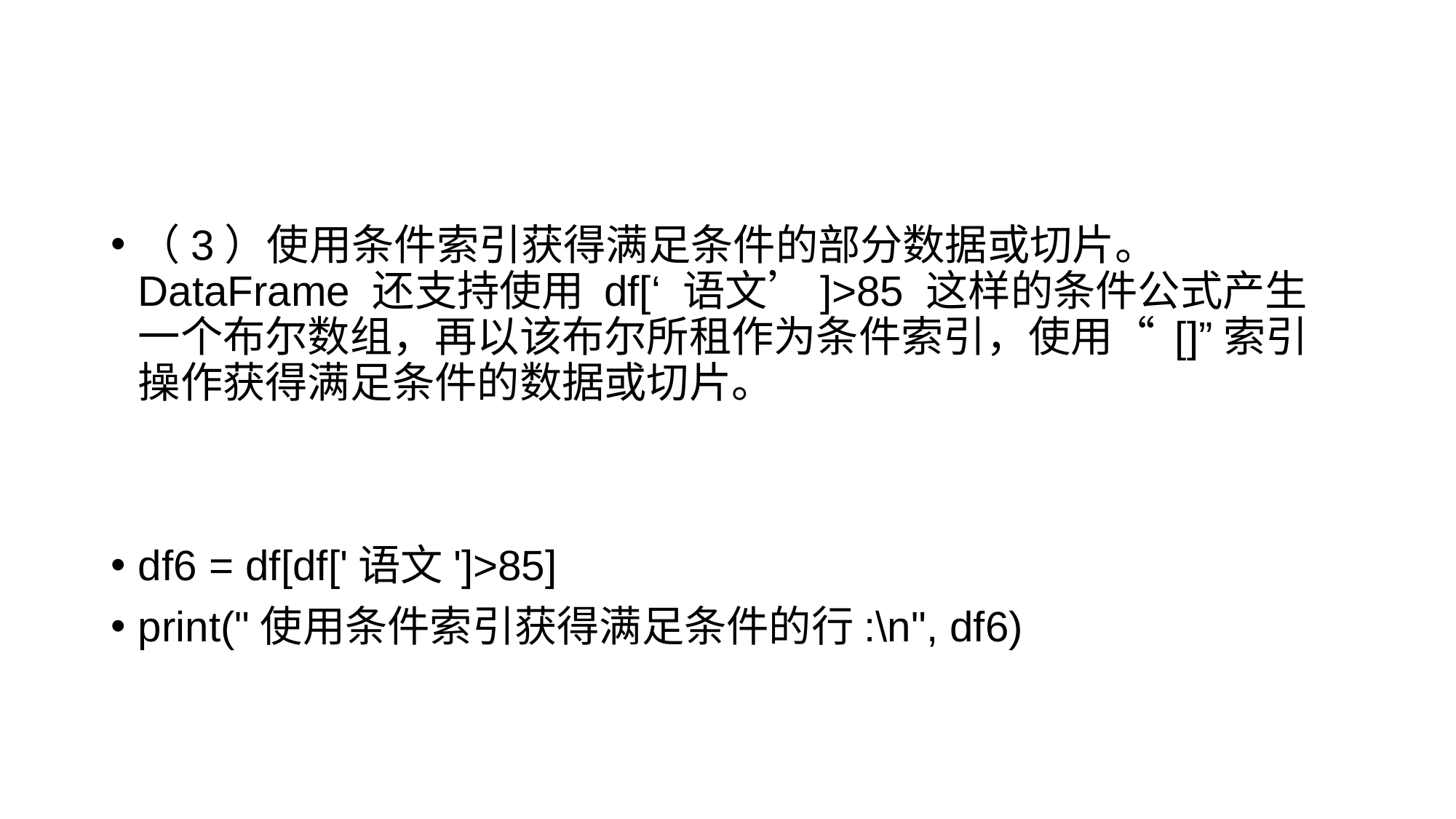

#
（3）使用条件索引获得满足条件的部分数据或切片。 DataFrame 还支持使用 df[‘ 语文’]>85 这样的条件公式产生一个布尔数组，再以该布尔所租作为条件索引，使用“ []”索引操作获得满足条件的数据或切片。

df6 = df[df['语文']>85]
print("使用条件索引获得满足条件的行:\n", df6)